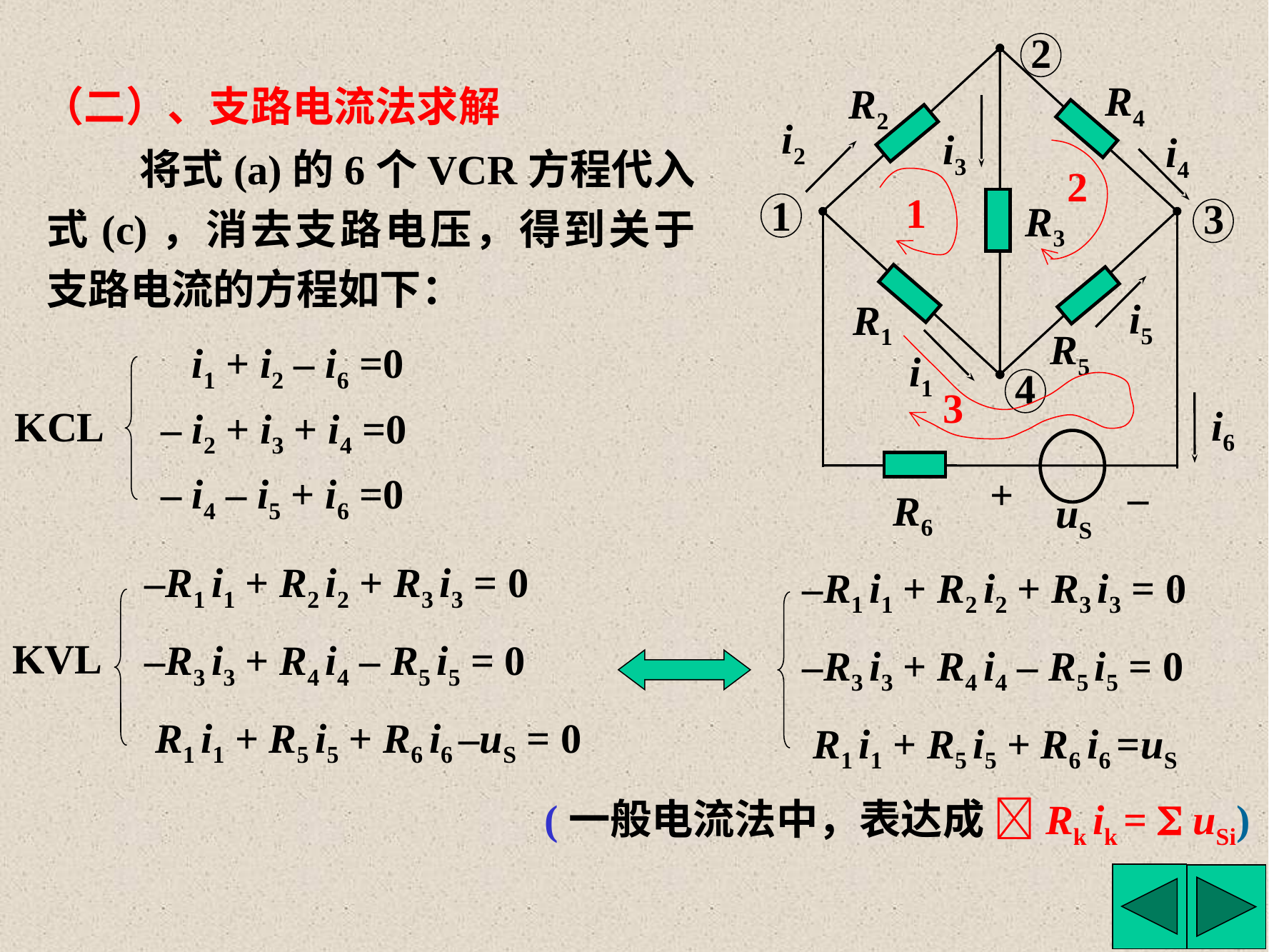

2

R4
R2

i2
i3
i4

R3

i5
R1
R5

i1
i6

+

–
R6
uS
1

3

4

（二）、支路电流法求解
将式(a)的6个VCR方程代入式(c)，消去支路电压，得到关于支路电流的方程如下：

2

1

3
   i1 + i2 – i6 =0
– i2 + i3 + i4 =0
– i4 – i5 + i6 =0

KCL
–R1 i1 + R2 i2 + R3 i3 = 0
–R3 i3 + R4 i4 – R5 i5 = 0
 R1 i1 + R5 i5 + R6 i6 –uS = 0
–R1 i1 + R2 i2 + R3 i3 = 0
–R3 i3 + R4 i4 – R5 i5 = 0
 R1 i1 + R5 i5 + R6 i6 =uS

KVL

(一般电流法中，表达成 ΣRk ik = Σ uSi)